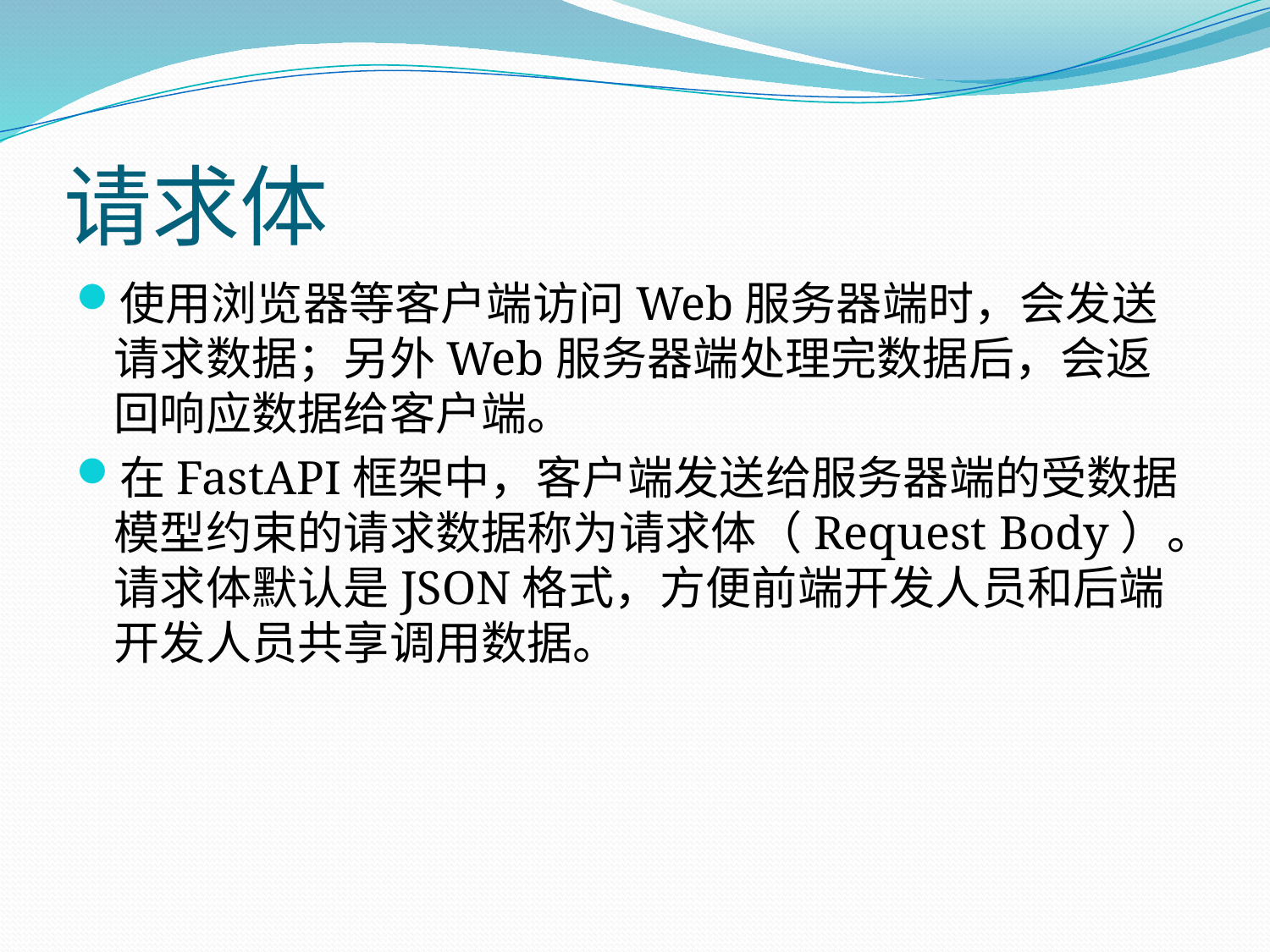

# 请求体
使用浏览器等客户端访问Web服务器端时，会发送请求数据；另外Web服务器端处理完数据后，会返回响应数据给客户端。
在FastAPI框架中，客户端发送给服务器端的受数据模型约束的请求数据称为请求体（Request Body）。请求体默认是JSON格式，方便前端开发人员和后端开发人员共享调用数据。